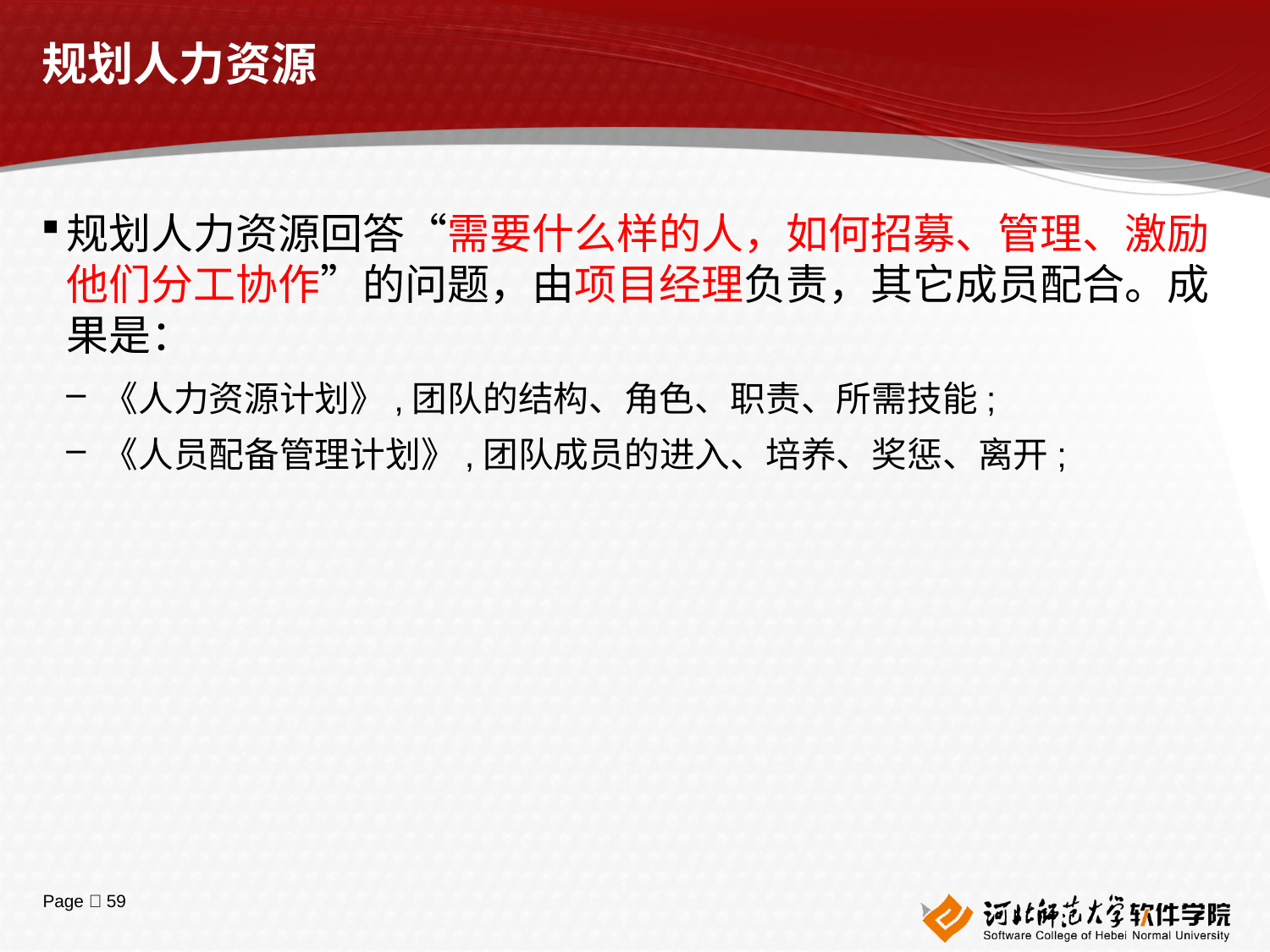

# 规划人力资源
规划人力资源回答“需要什么样的人，如何招募、管理、激励他们分工协作”的问题，由项目经理负责，其它成员配合。成果是：
《人力资源计划》,团队的结构、角色、职责、所需技能;
《人员配备管理计划》,团队成员的进入、培养、奖惩、离开;